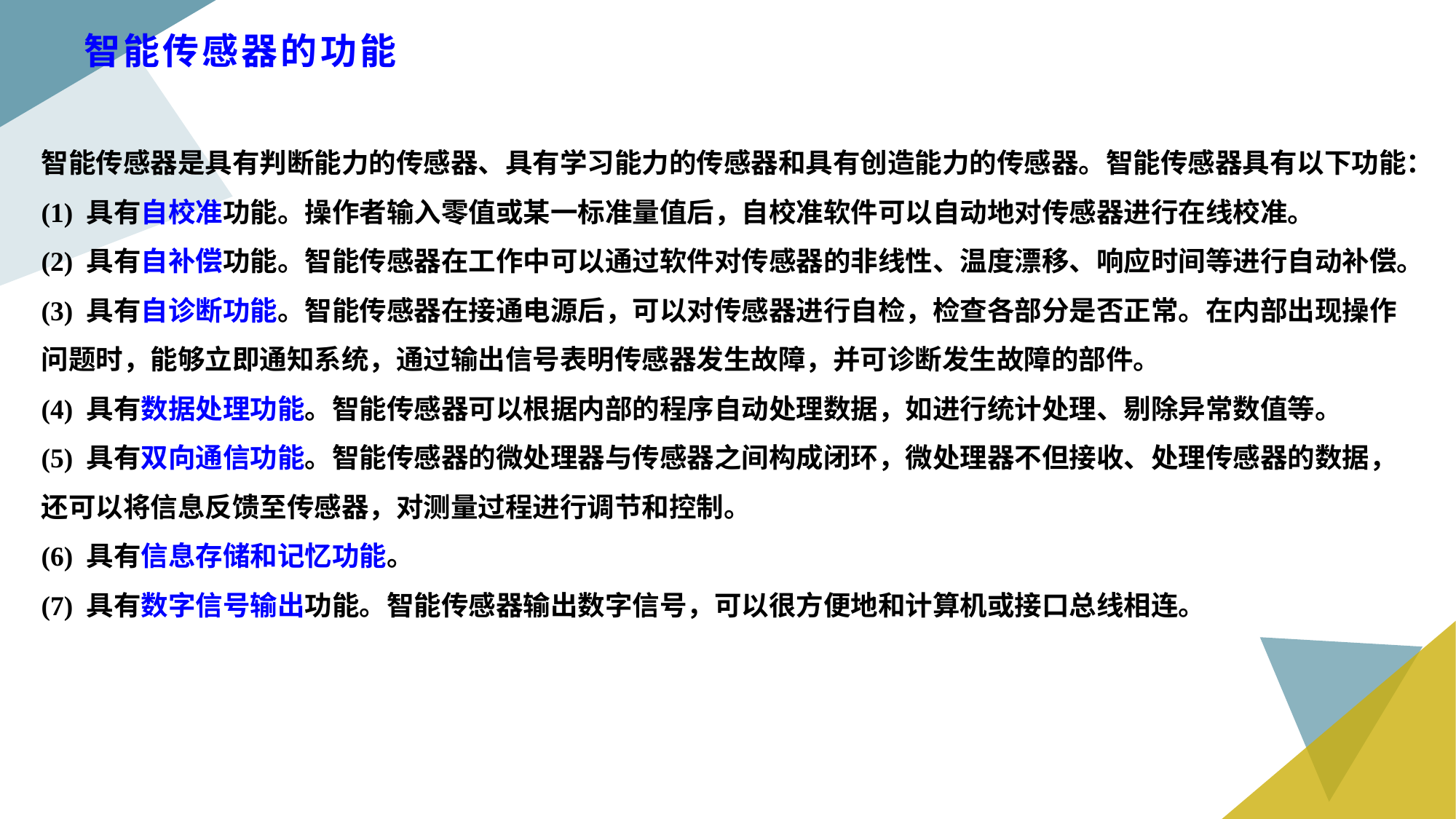

# 智能传感器的功能
智能传感器是具有判断能力的传感器、具有学习能力的传感器和具有创造能力的传感器。智能传感器具有以下功能：
(1) 具有自校准功能。操作者输入零值或某一标准量值后，自校准软件可以自动地对传感器进行在线校准。
(2) 具有自补偿功能。智能传感器在工作中可以通过软件对传感器的非线性、温度漂移、响应时间等进行自动补偿。
(3) 具有自诊断功能。智能传感器在接通电源后，可以对传感器进行自检，检查各部分是否正常。在内部出现操作问题时，能够立即通知系统，通过输出信号表明传感器发生故障，并可诊断发生故障的部件。
(4) 具有数据处理功能。智能传感器可以根据内部的程序自动处理数据，如进行统计处理、剔除异常数值等。
(5) 具有双向通信功能。智能传感器的微处理器与传感器之间构成闭环，微处理器不但接收、处理传感器的数据，还可以将信息反馈至传感器，对测量过程进行调节和控制。
(6) 具有信息存储和记忆功能。
(7) 具有数字信号输出功能。智能传感器输出数字信号，可以很方便地和计算机或接口总线相连。